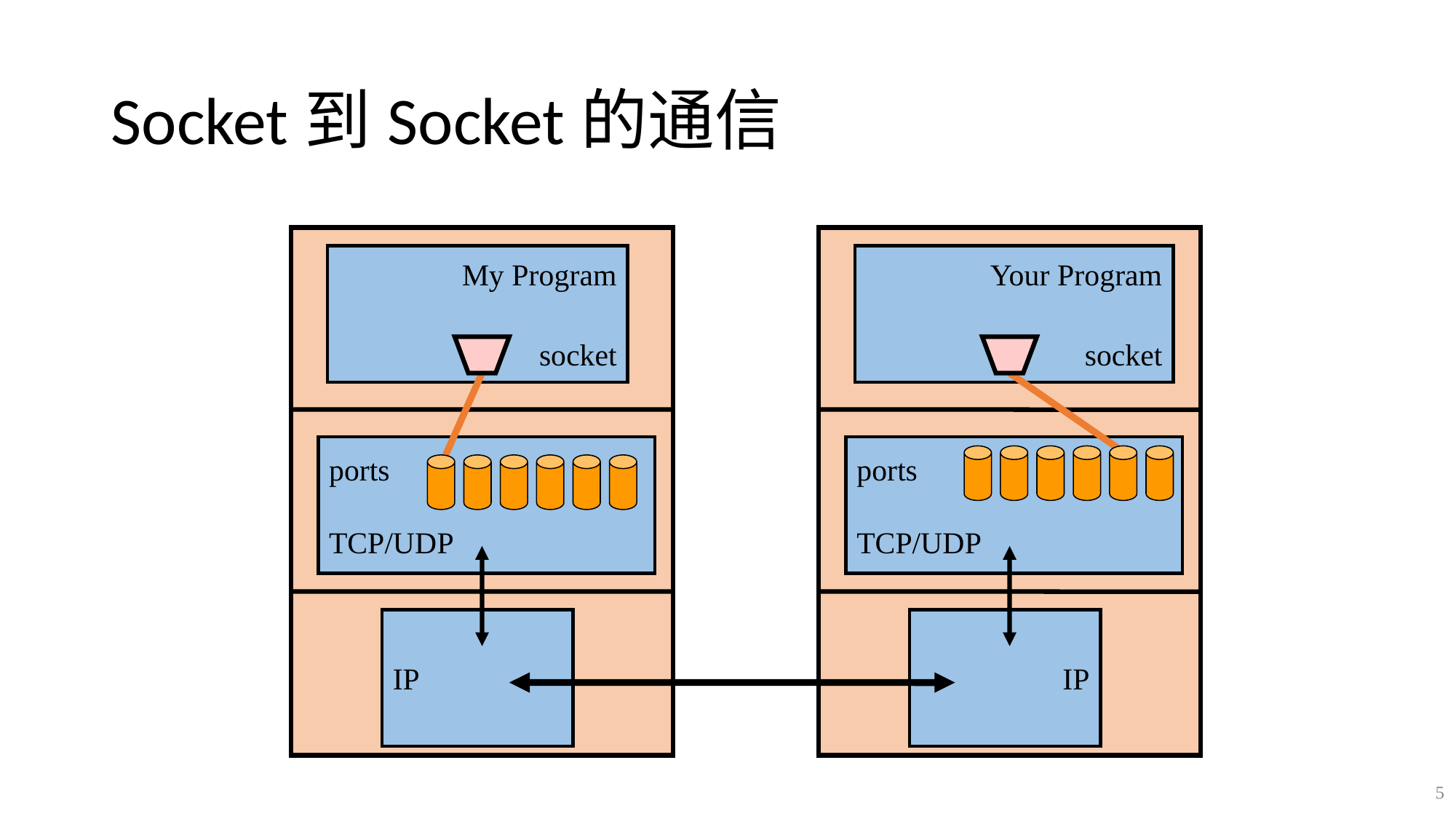

# Socket到Socket的通信

My Program

socket
Your Program

socket

ports

TCP/UDP
ports

TCP/UDP

IP
IP

5